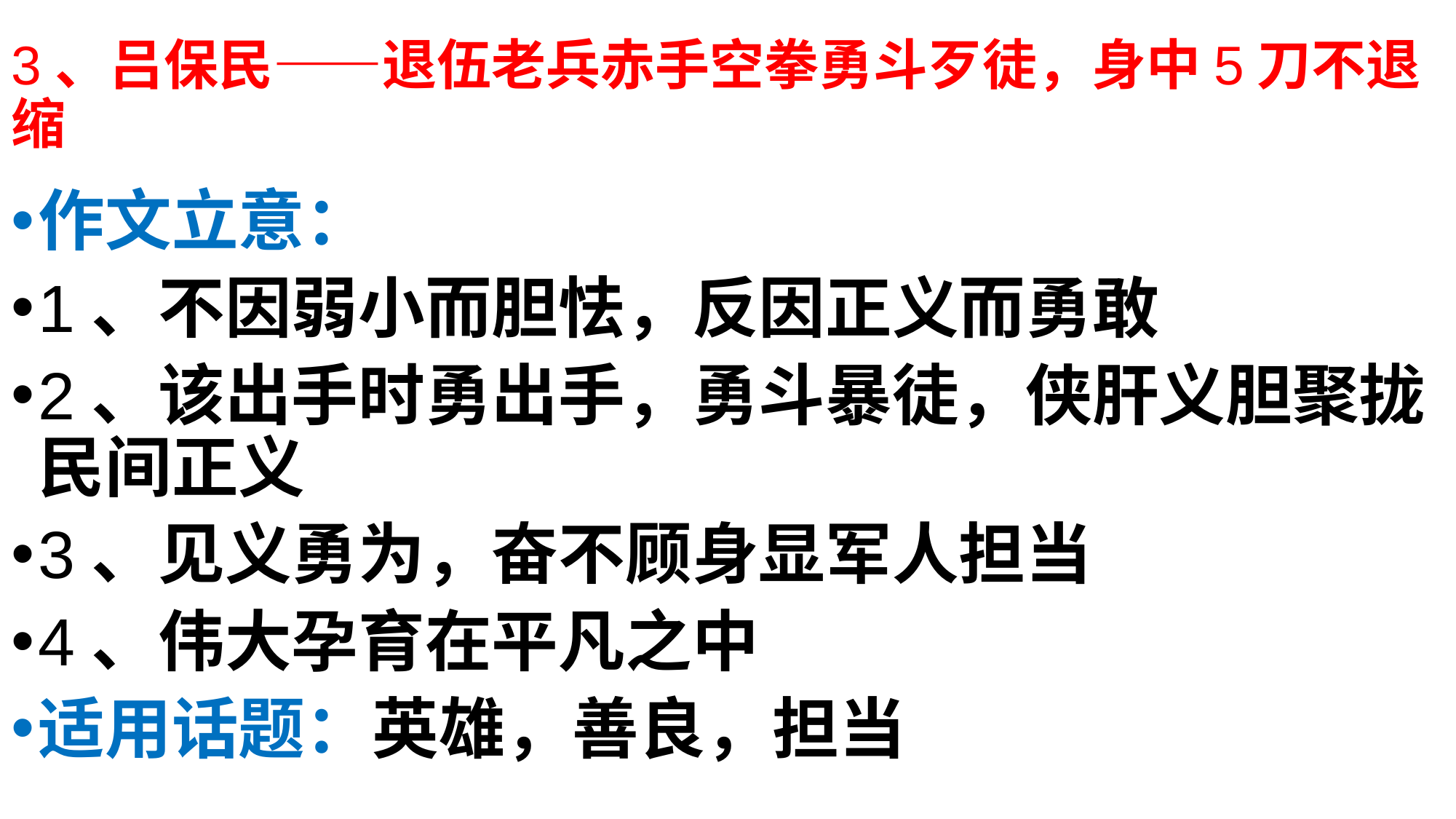

# 3、吕保民——退伍老兵赤手空拳勇斗歹徒，身中5刀不退缩
作文立意：
1、不因弱小而胆怯，反因正义而勇敢
2、该出手时勇出手，勇斗暴徒，侠肝义胆聚拢民间正义
3、见义勇为，奋不顾身显军人担当
4、伟大孕育在平凡之中
适用话题：英雄，善良，担当